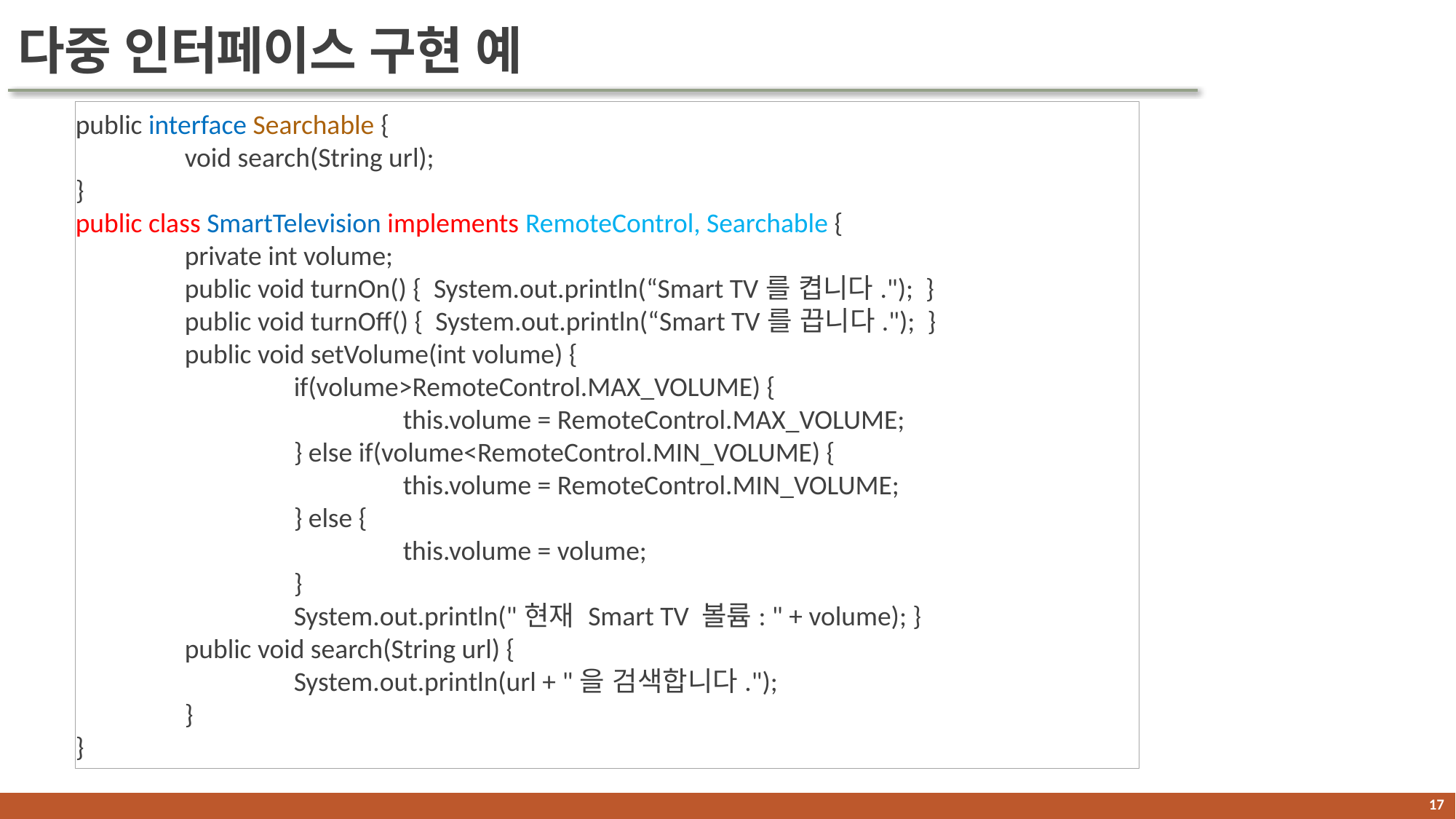

# 다중 인터페이스 구현 예
public interface Searchable {
	void search(String url);
}
public class SmartTelevision implements RemoteControl, Searchable {
	private int volume;
	public void turnOn() {  System.out.println(“Smart TV를 켭니다.");  }
	public void turnOff() {  System.out.println(“Smart TV를 끕니다.");  }
	public void setVolume(int volume) {
		if(volume>RemoteControl.MAX_VOLUME) {
			this.volume = RemoteControl.MAX_VOLUME;
		} else if(volume<RemoteControl.MIN_VOLUME) {
			this.volume = RemoteControl.MIN_VOLUME;
		} else {
			this.volume = volume;
		}
		System.out.println("현재 Smart TV 볼륨: " + volume); }
	public void search(String url) {
		System.out.println(url + "을 검색합니다.");
	}
}

17